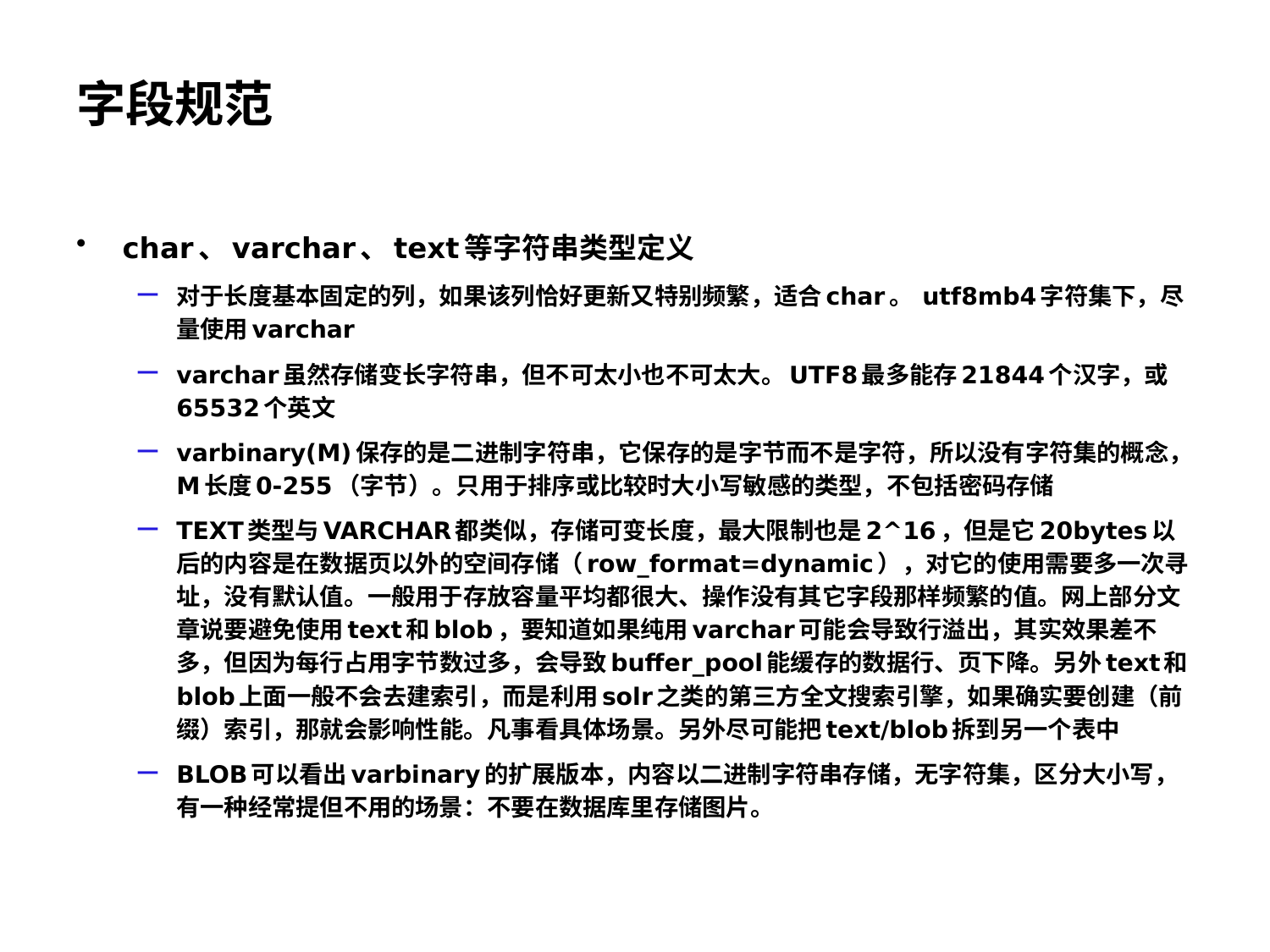

# 字段规范
char、varchar、text等字符串类型定义
对于长度基本固定的列，如果该列恰好更新又特别频繁，适合char。 utf8mb4字符集下，尽量使用varchar
varchar虽然存储变长字符串，但不可太小也不可太大。UTF8最多能存21844个汉字，或65532个英文
varbinary(M)保存的是二进制字符串，它保存的是字节而不是字符，所以没有字符集的概念，M长度0-255（字节）。只用于排序或比较时大小写敏感的类型，不包括密码存储
TEXT类型与VARCHAR都类似，存储可变长度，最大限制也是2^16，但是它20bytes以后的内容是在数据页以外的空间存储（row_format=dynamic），对它的使用需要多一次寻址，没有默认值。一般用于存放容量平均都很大、操作没有其它字段那样频繁的值。网上部分文章说要避免使用text和blob，要知道如果纯用varchar可能会导致行溢出，其实效果差不多，但因为每行占用字节数过多，会导致buffer_pool能缓存的数据行、页下降。另外text和blob上面一般不会去建索引，而是利用solr之类的第三方全文搜索引擎，如果确实要创建（前缀）索引，那就会影响性能。凡事看具体场景。另外尽可能把text/blob拆到另一个表中
BLOB可以看出varbinary的扩展版本，内容以二进制字符串存储，无字符集，区分大小写，有一种经常提但不用的场景：不要在数据库里存储图片。